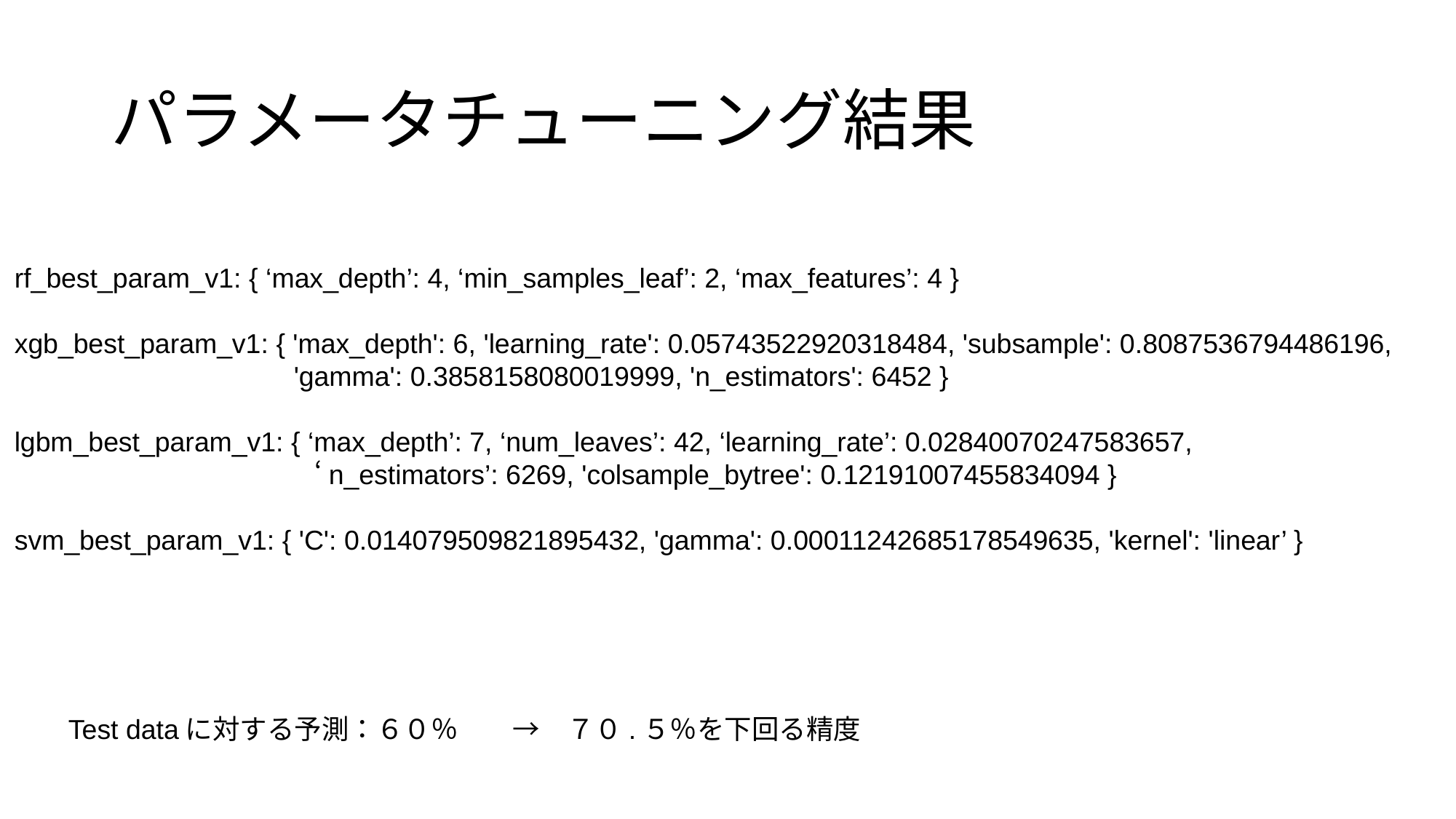

# パラメータチューニング結果
rf_best_param_v1: { ‘max_depth’: 4, ‘min_samples_leaf’: 2, ‘max_features’: 4 }

xgb_best_param_v1: { 'max_depth': 6, 'learning_rate': 0.05743522920318484, 'subsample': 0.8087536794486196,
	　　　　　　'gamma': 0.3858158080019999, 'n_estimators': 6452 }

lgbm_best_param_v1: { ‘max_depth’: 7, ‘num_leaves’: 42, ‘learning_rate’: 0.02840070247583657,
　　　　　　　　　　　‘n_estimators’: 6269, 'colsample_bytree': 0.12191007455834094 }

svm_best_param_v1: { 'C': 0.014079509821895432, 'gamma': 0.00011242685178549635, 'kernel': 'linear’ }
Test dataに対する予測：６０％　　→　７０.５％を下回る精度